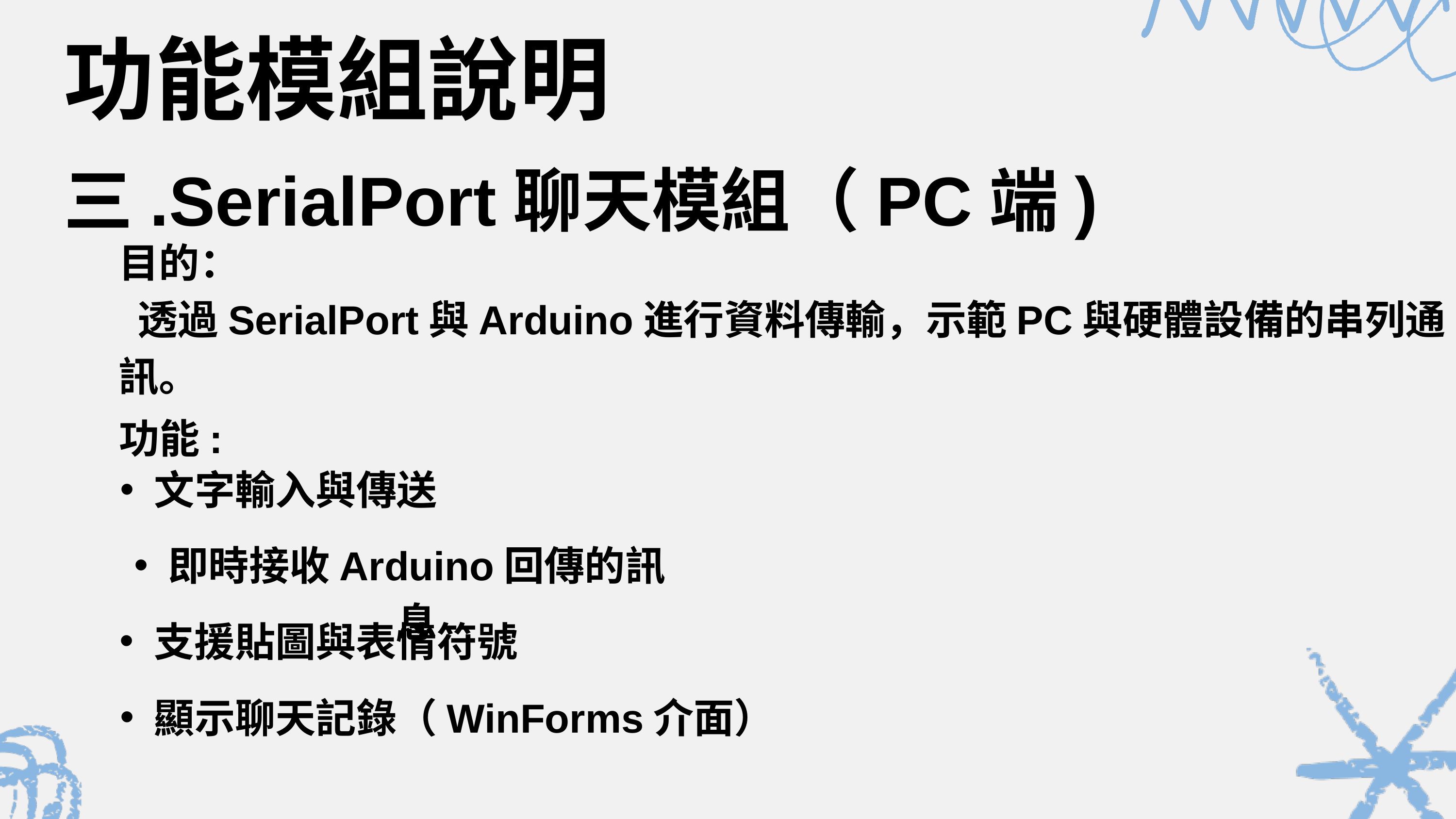

功能模組說明
三.SerialPort聊天模組（PC端)
目的：
 透過SerialPort與Arduino進行資料傳輸，示範PC與硬體設備的串列通訊。
功能:
文字輸入與傳送
即時接收Arduino回傳的訊息
支援貼圖與表情符號
顯示聊天記錄（WinForms介面）